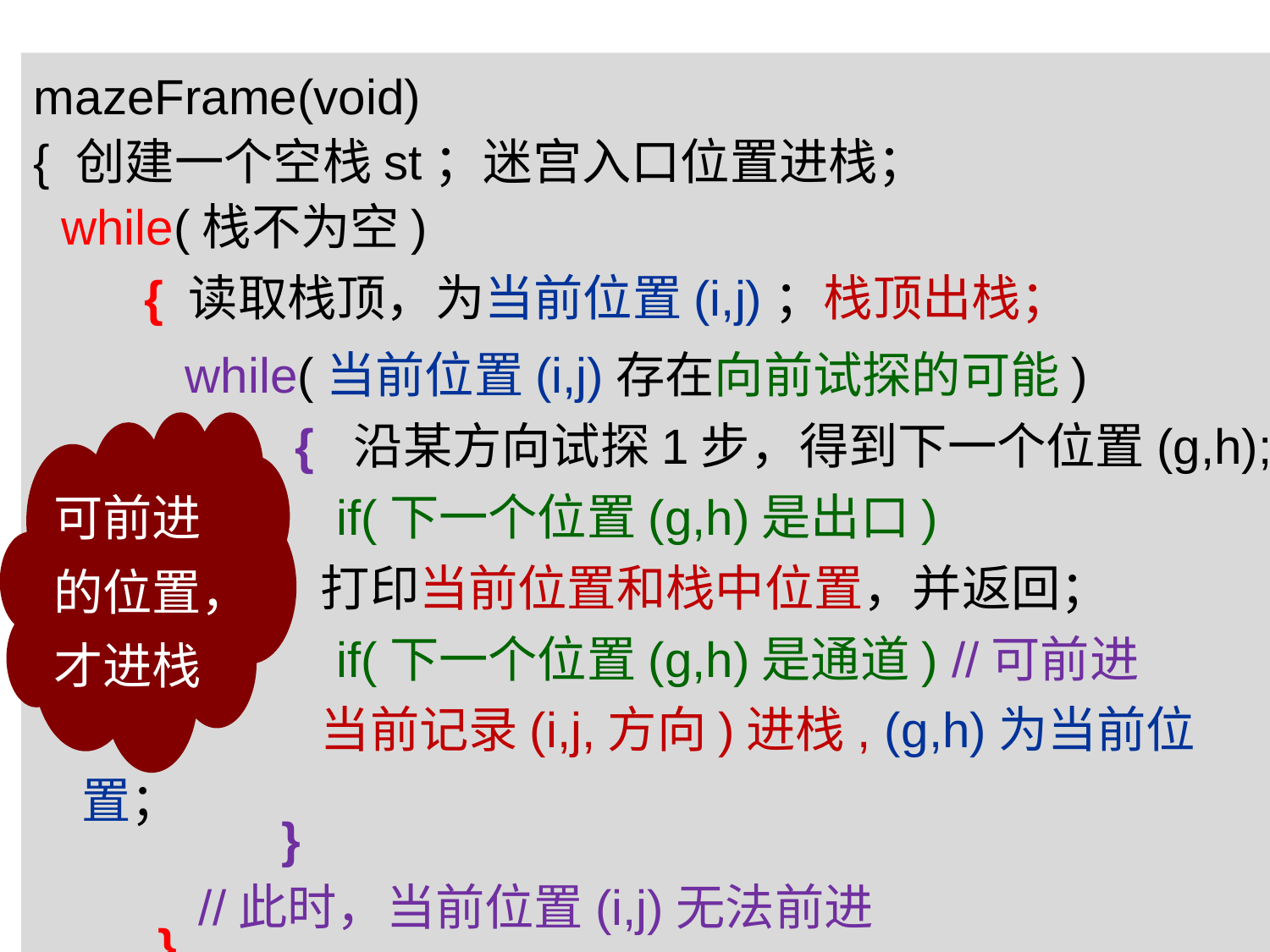

mazeFrame(void)
{ 创建一个空栈st；迷宫入口位置进栈；
  while(栈不为空)
        { 读取栈顶，为当前位置(i,j)；栈顶出栈；
           while(当前位置(i,j)存在向前试探的可能)
                   {  沿某方向试探1步，得到下一个位置(g,h);
                      if(下一个位置(g,h)是出口)
                         打印当前位置和栈中位置，并返回；
                      if(下一个位置(g,h)是通道) //可前进
                         当前记录(i,j,方向)进栈, (g,h)为当前位置；
                  }
            //此时，当前位置(i,j)无法前进
         }
}
可前进的位置，才进栈